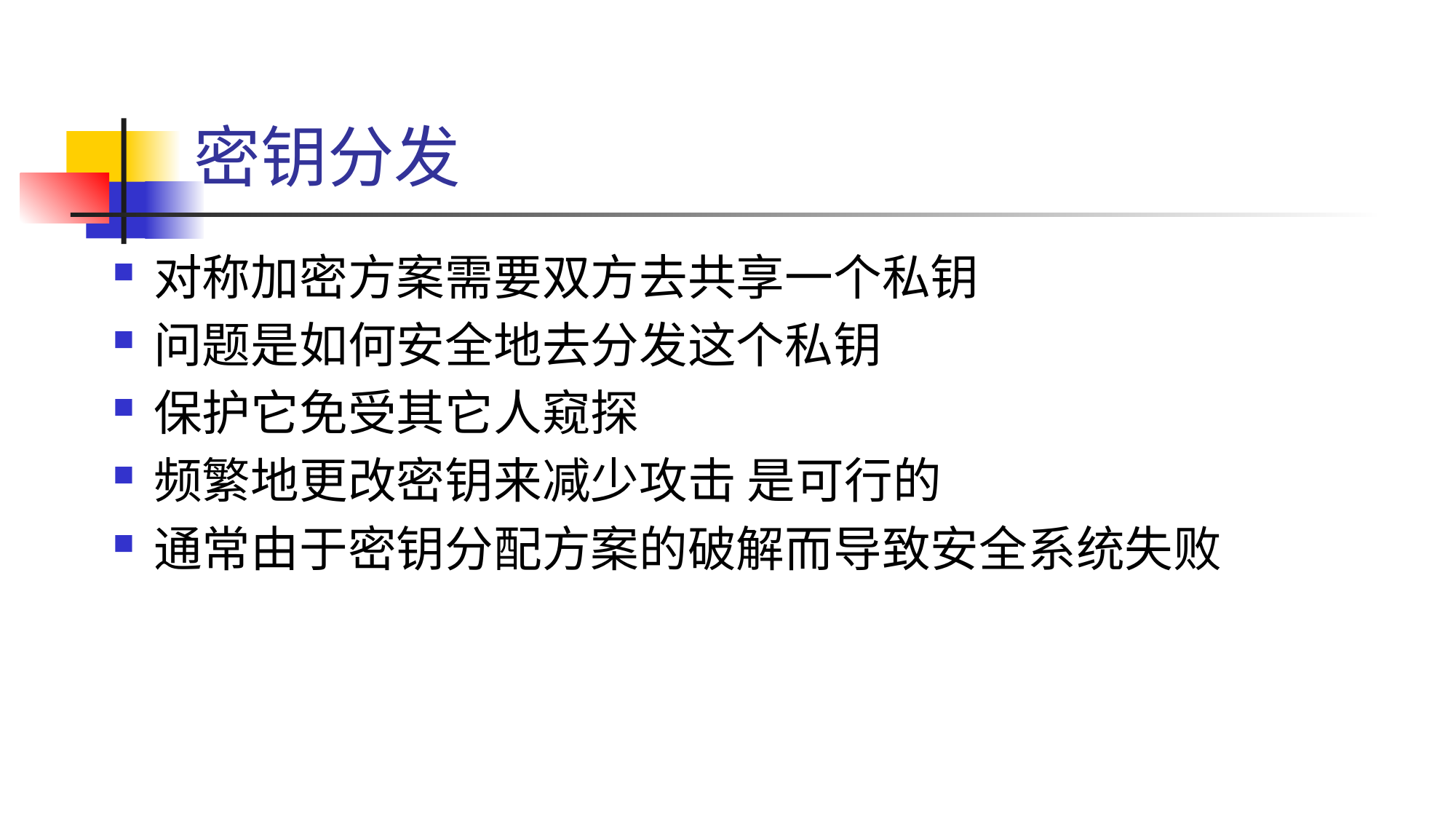

# 密钥分发
对称加密方案需要双方去共享一个私钥
问题是如何安全地去分发这个私钥
保护它免受其它人窥探
频繁地更改密钥来减少攻击 是可行的
通常由于密钥分配方案的破解而导致安全系统失败